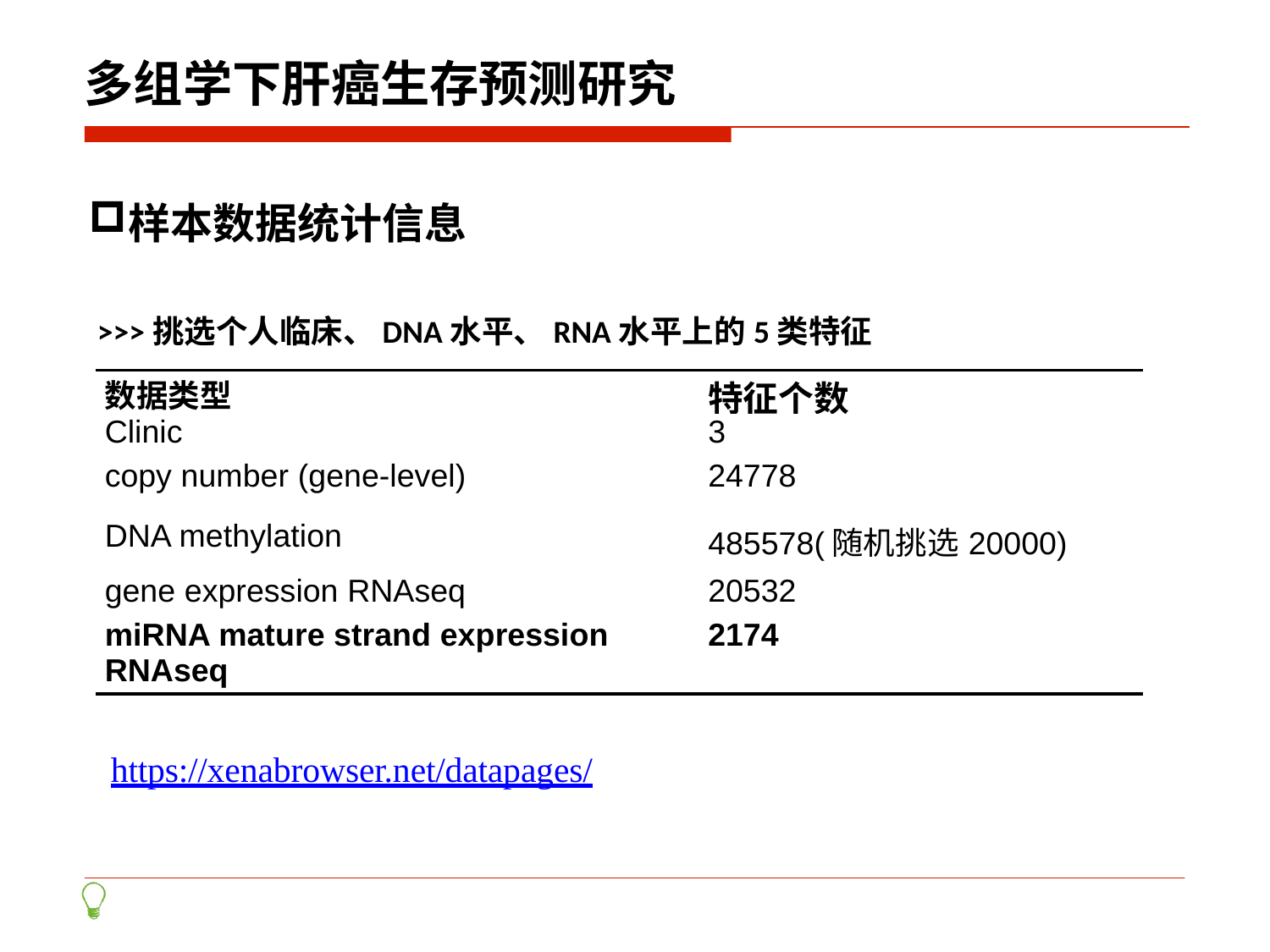

# 多组学下肝癌生存预测研究
样本数据统计信息
>>>挑选个人临床、DNA水平、RNA水平上的5类特征
| 数据类型 | 特征个数 |
| --- | --- |
| Clinic | 3 |
| copy number (gene-level) | 24778 |
| DNA methylation | 485578(随机挑选20000) |
| gene expression RNAseq | 20532 |
| miRNA mature strand expression RNAseq | 2174 |
https://xenabrowser.net/datapages/